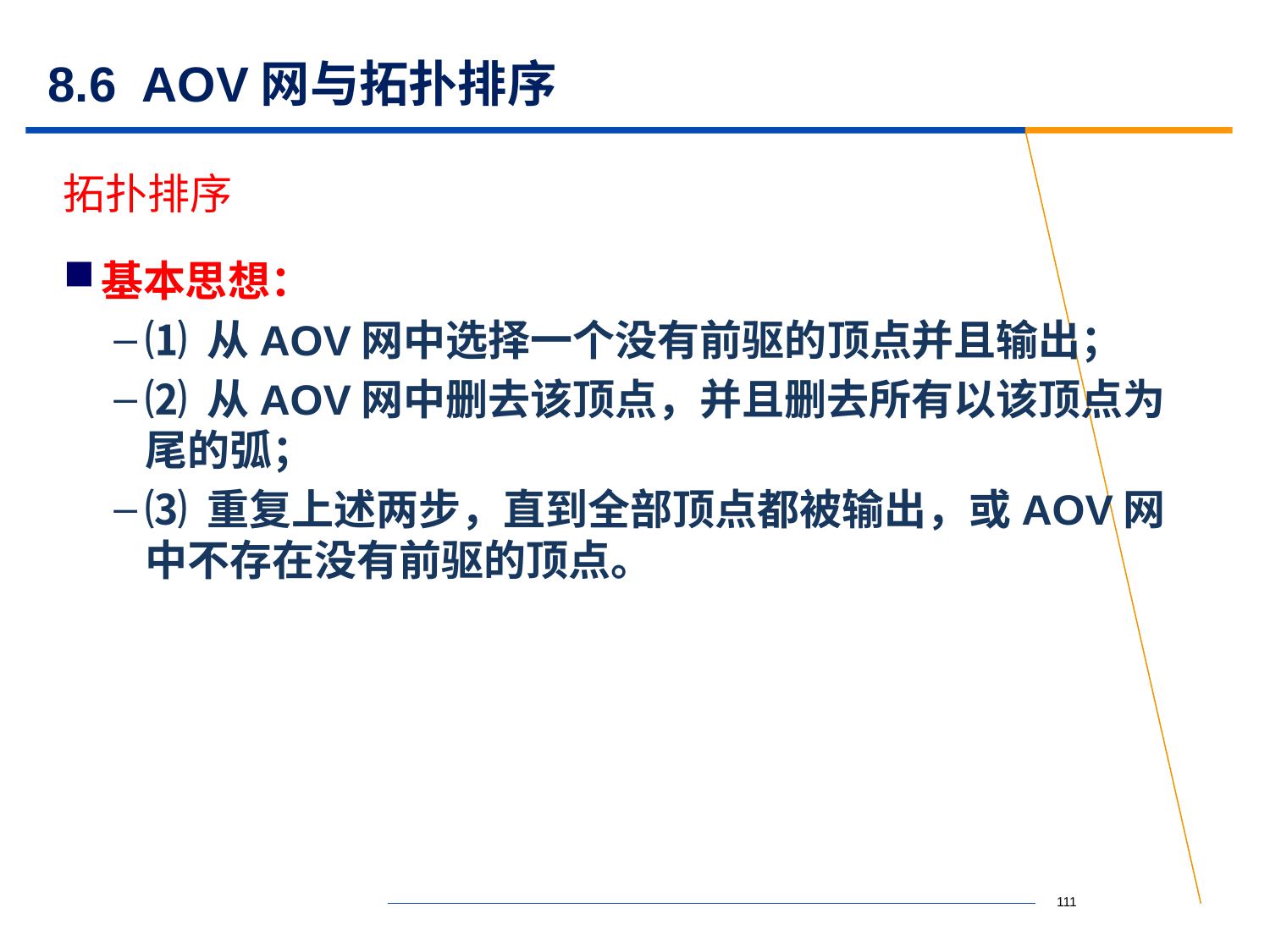

# 8.6  AOV网与拓扑排序
拓扑排序
基本思想：
⑴ 从AOV网中选择一个没有前驱的顶点并且输出；
⑵ 从AOV网中删去该顶点，并且删去所有以该顶点为尾的弧；
⑶ 重复上述两步，直到全部顶点都被输出，或AOV网中不存在没有前驱的顶点。